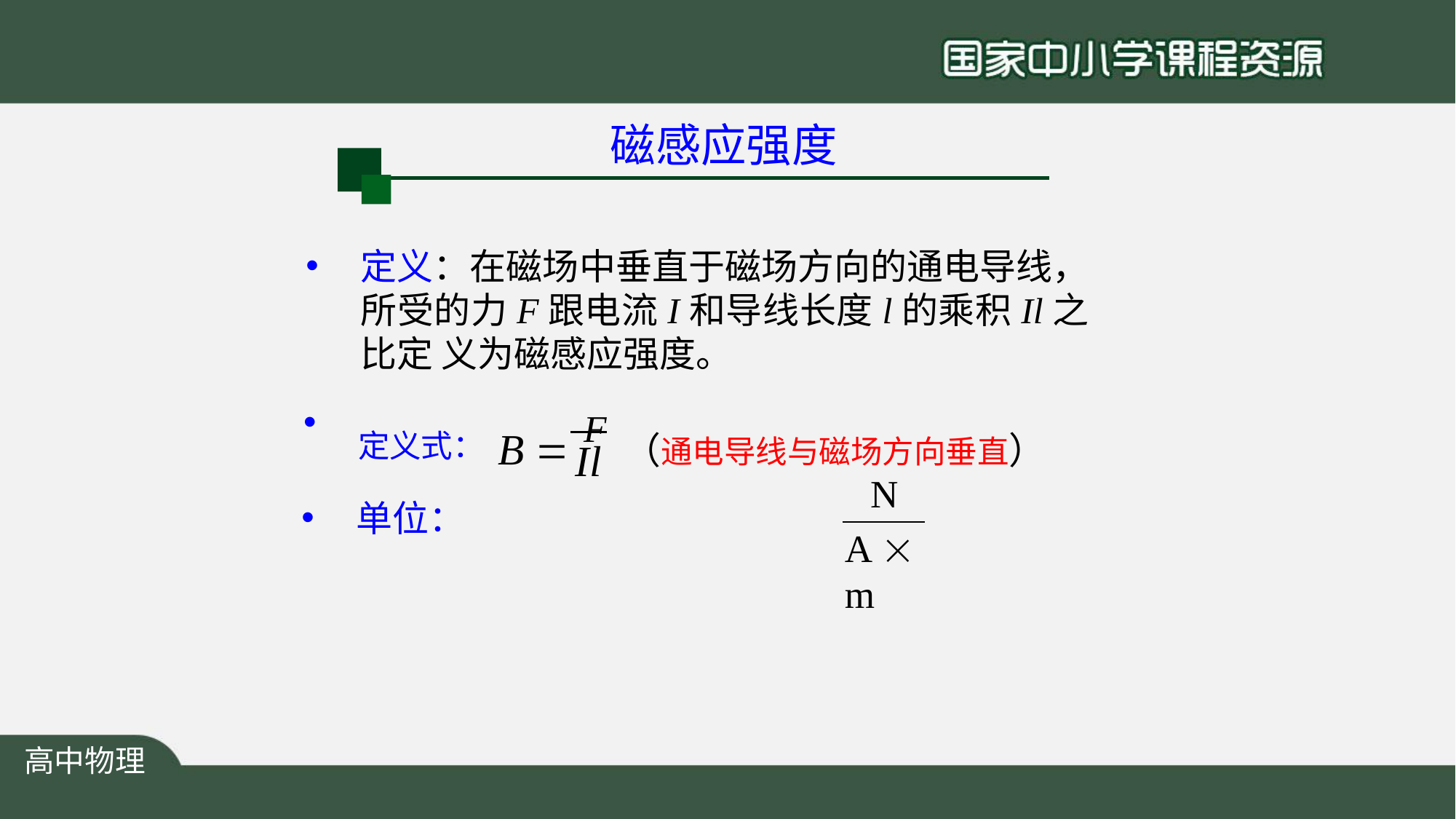

# 磁感应强度

定义：在磁场中垂直于磁场方向的通电导线， 所受的力F跟电流I和导线长度l的乘积Il之比定 义为磁感应强度。
•
定义式：B = F	（通电导线与磁场方向垂直）
Il

N
单位：
A × m

高中物理